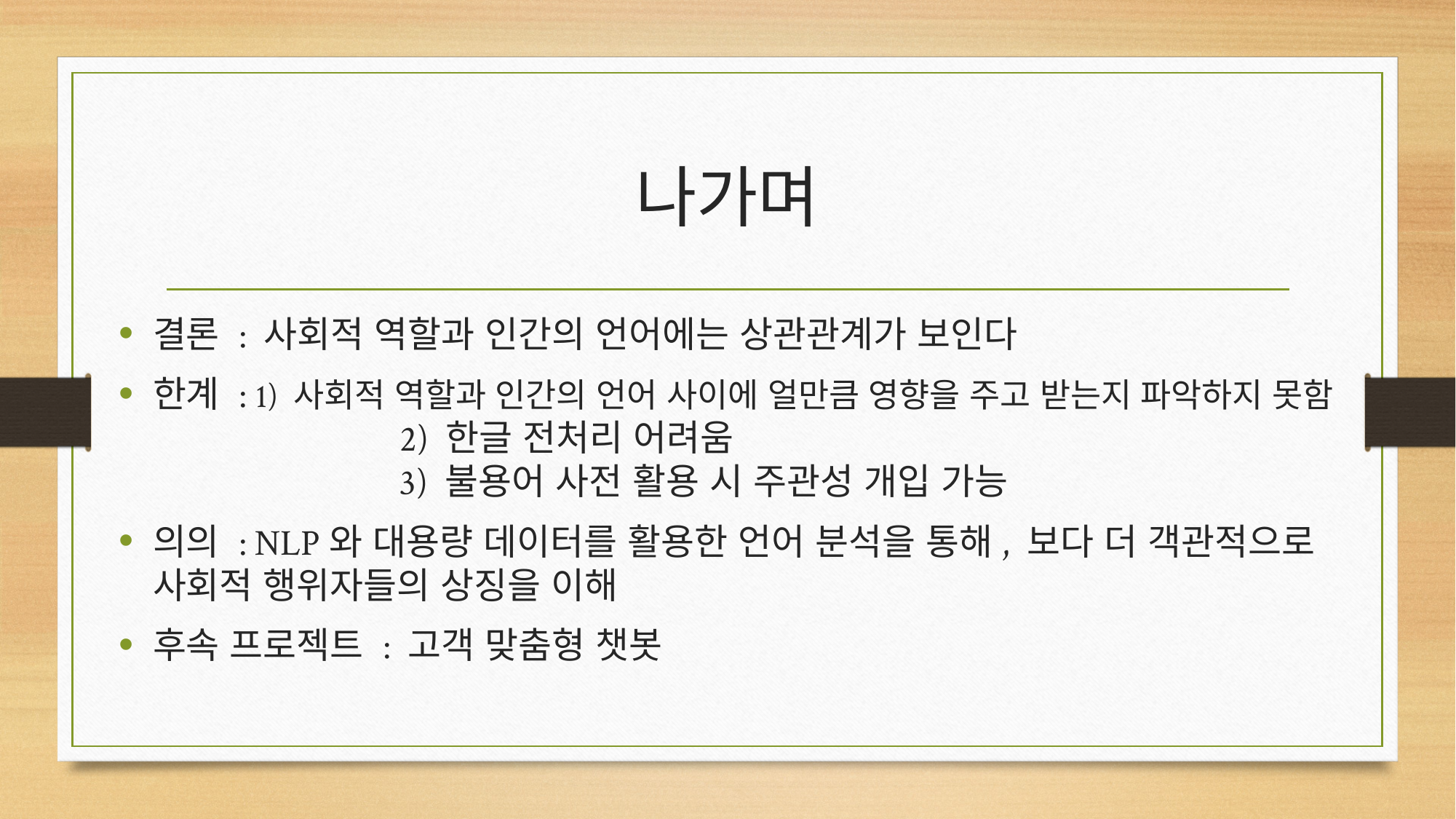

# 나가며
결론 : 사회적 역할과 인간의 언어에는 상관관계가 보인다
한계 : 1) 사회적 역할과 인간의 언어 사이에 얼만큼 영향을 주고 받는지 파악하지 못함
		  2) 한글 전처리 어려움
		  3) 불용어 사전 활용 시 주관성 개입 가능
의의 : NLP와 대용량 데이터를 활용한 언어 분석을 통해, 보다 더 객관적으로 사회적 행위자들의 상징을 이해
후속 프로젝트 : 고객 맞춤형 챗봇